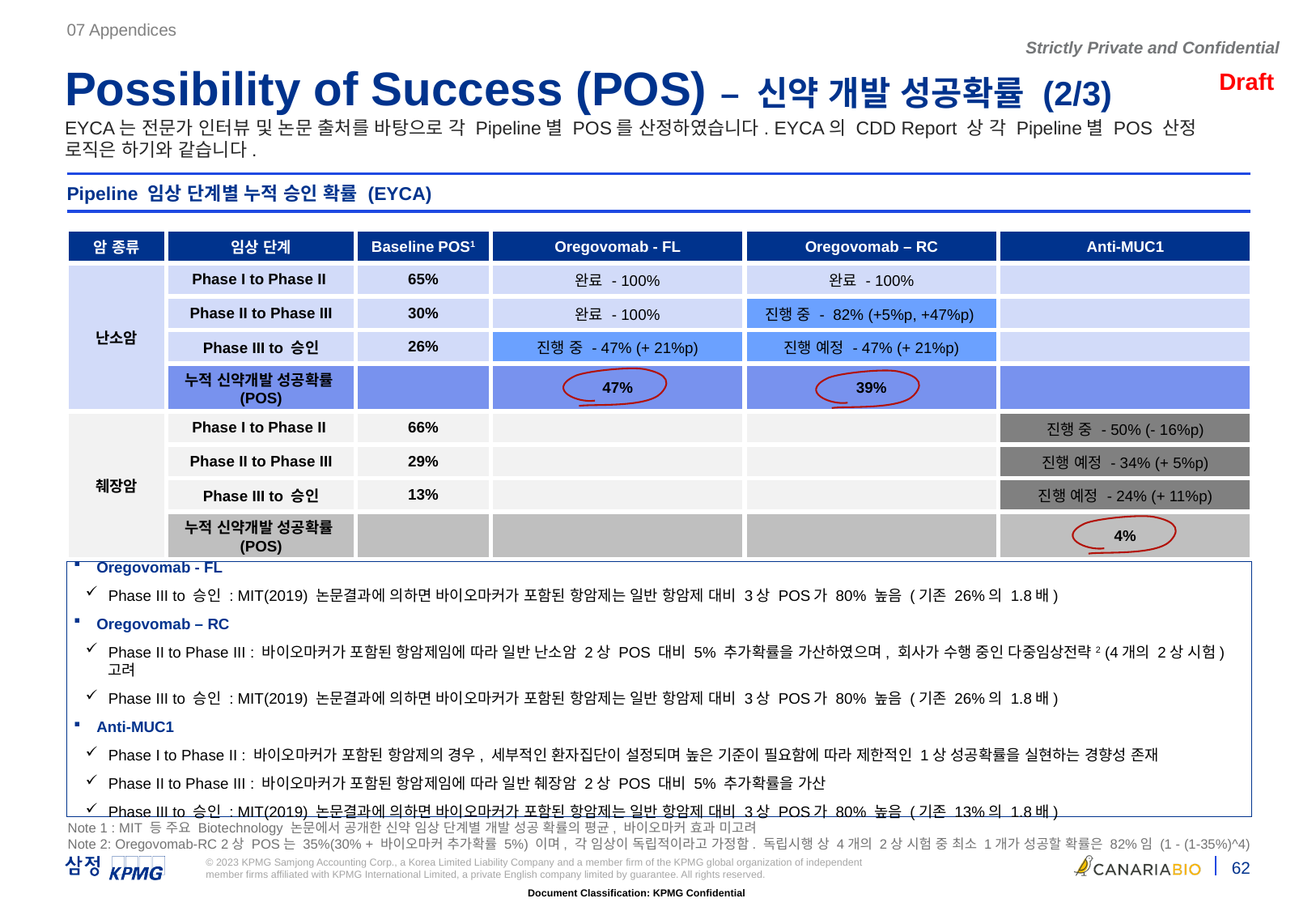

07 Appendices

Possibility of Success (POS) – 신약 개발 성공확률 (2/3)
EYCA는 전문가 인터뷰 및 논문 출처를 바탕으로 각 Pipeline별 POS를 산정하였습니다. EYCA의 CDD Report 상 각 Pipeline별 POS 산정 로직은 하기와 같습니다.
Pipeline 임상 단계별 누적 승인 확률 (EYCA)
| 암 종류 | 임상 단계 | Baseline POS1 | Oregovomab - FL | Oregovomab – RC | Anti-MUC1 |
| --- | --- | --- | --- | --- | --- |
| 난소암 | Phase I to Phase II | 65% | 완료 - 100% | 완료 - 100% |  |
|  | Phase II to Phase III | 30% | 완료 - 100% | 진행 중 - 82% (+5%p, +47%p) |  |
|  | Phase III to 승인 | 26% | 진행 중 - 47% (+ 21%p) | 진행 예정 - 47% (+ 21%p) |  |
|  | 누적 신약개발 성공확률 (POS) |  | 47% | 39% |  |
| 췌장암 | Phase I to Phase II | 66% |  |  | 진행 중 - 50% (- 16%p) |
|  | Phase II to Phase III | 29% |  |  | 진행 예정 - 34% (+ 5%p) |
|  | Phase III to 승인 | 13% |  |  | 진행 예정 - 24% (+ 11%p) |
|  | 누적 신약개발 성공확률 (POS) |  |  |  | 4% |

Oregovomab - FL
Phase III to 승인 : MIT(2019) 논문결과에 의하면 바이오마커가 포함된 항암제는 일반 항암제 대비 3상 POS가 80% 높음 (기존 26%의 1.8배)
Oregovomab – RC
Phase II to Phase III : 바이오마커가 포함된 항암제임에 따라 일반 난소암 2상 POS 대비 5% 추가확률을 가산하였으며, 회사가 수행 중인 다중임상전략2 (4개의 2상 시험) 고려
Phase III to 승인 : MIT(2019) 논문결과에 의하면 바이오마커가 포함된 항암제는 일반 항암제 대비 3상 POS가 80% 높음 (기존 26%의 1.8배)
Anti-MUC1
Phase I to Phase II : 바이오마커가 포함된 항암제의 경우, 세부적인 환자집단이 설정되며 높은 기준이 필요함에 따라 제한적인 1상 성공확률을 실현하는 경향성 존재
Phase II to Phase III : 바이오마커가 포함된 항암제임에 따라 일반 췌장암 2상 POS 대비 5% 추가확률을 가산
Phase III to 승인 : MIT(2019) 논문결과에 의하면 바이오마커가 포함된 항암제는 일반 항암제 대비 3상 POS가 80% 높음 (기존 13%의 1.8배)
Note 1 : MIT 등 주요 Biotechnology 논문에서 공개한 신약 임상 단계별 개발 성공 확률의 평균, 바이오마커 효과 미고려
Note 2: Oregovomab-RC 2상 POS는 35%(30% + 바이오마커 추가확률 5%) 이며, 각 임상이 독립적이라고 가정함. 독립시행 상 4개의 2상 시험 중 최소 1개가 성공할 확률은 82%임 (1 - (1-35%)^4)